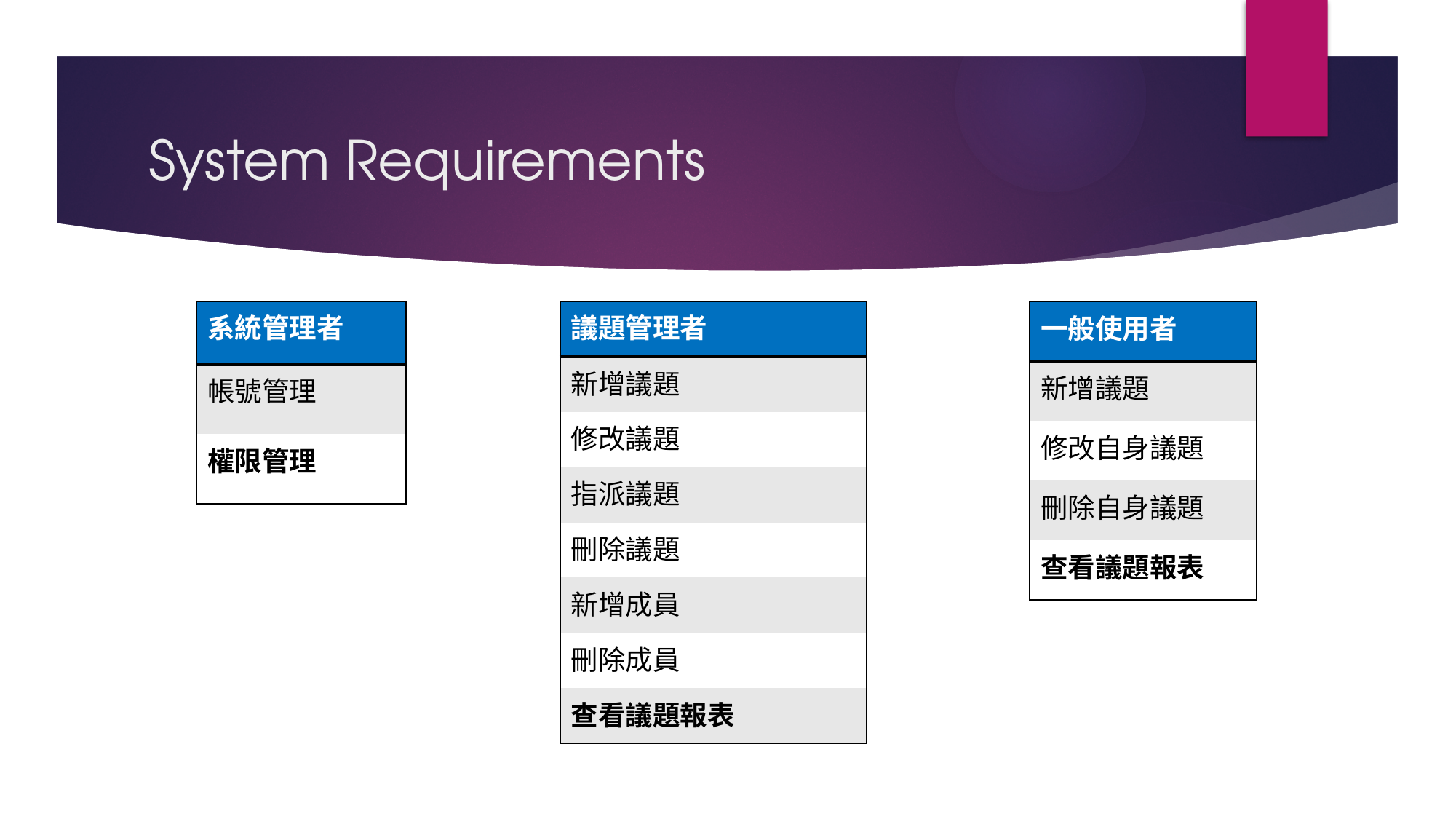

# System Requirements
| 系統管理者 |
| --- |
| 帳號管理 |
| 權限管理 |
| 議題管理者 |
| --- |
| 新增議題 |
| 修改議題 |
| 指派議題 |
| 刪除議題 |
| 新增成員 |
| 刪除成員 |
| 查看議題報表 |
| 一般使用者 |
| --- |
| 新增議題 |
| 修改自身議題 |
| 刪除自身議題 |
| 查看議題報表 |